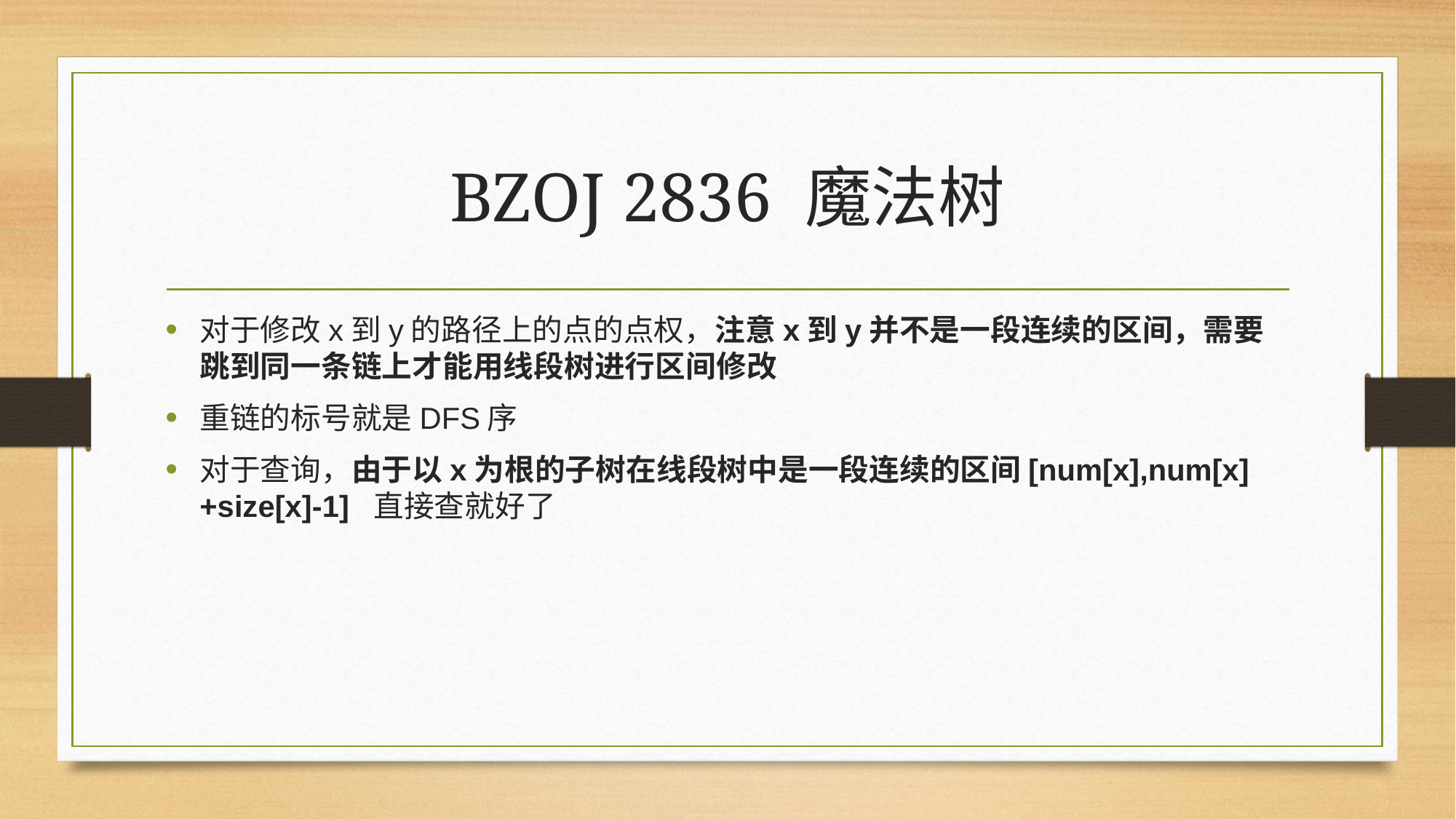

# BZOJ 2836 魔法树
对于修改x到y的路径上的点的点权，注意x到y并不是一段连续的区间，需要跳到同一条链上才能用线段树进行区间修改
重链的标号就是DFS序
对于查询，由于以x为根的子树在线段树中是一段连续的区间[num[x],num[x]+size[x]-1]  直接查就好了